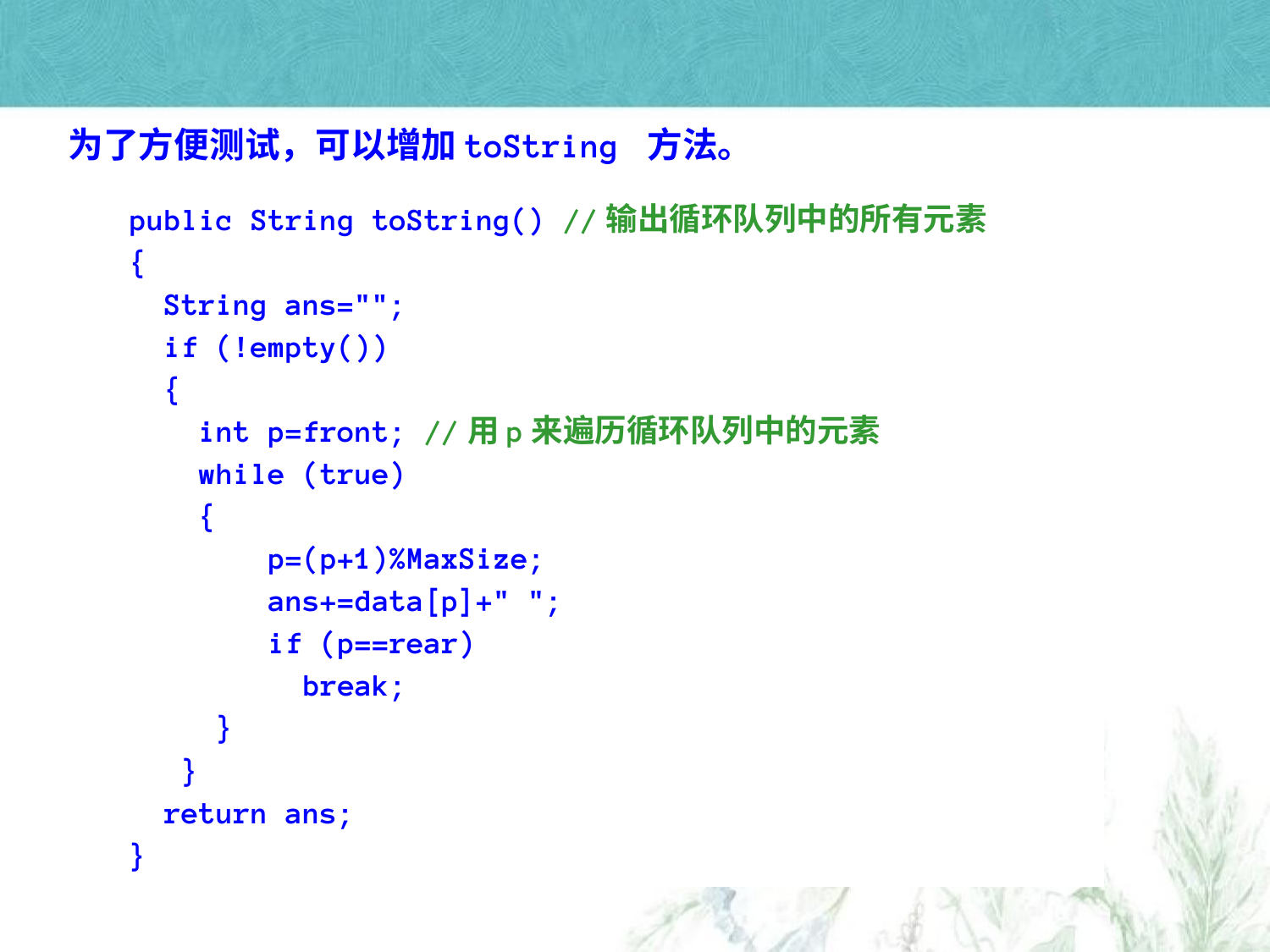

为了方便测试，可以增加toString 方法。
public String toString() //输出循环队列中的所有元素
{
  String ans="";
  if (!empty())
  {
    int p=front; //用p来遍历循环队列中的元素
    while (true)
    {
        p=(p+1)%MaxSize;
        ans+=data[p]+" ";
        if (p==rear)
          break;
     }
   }
  return ans;
}